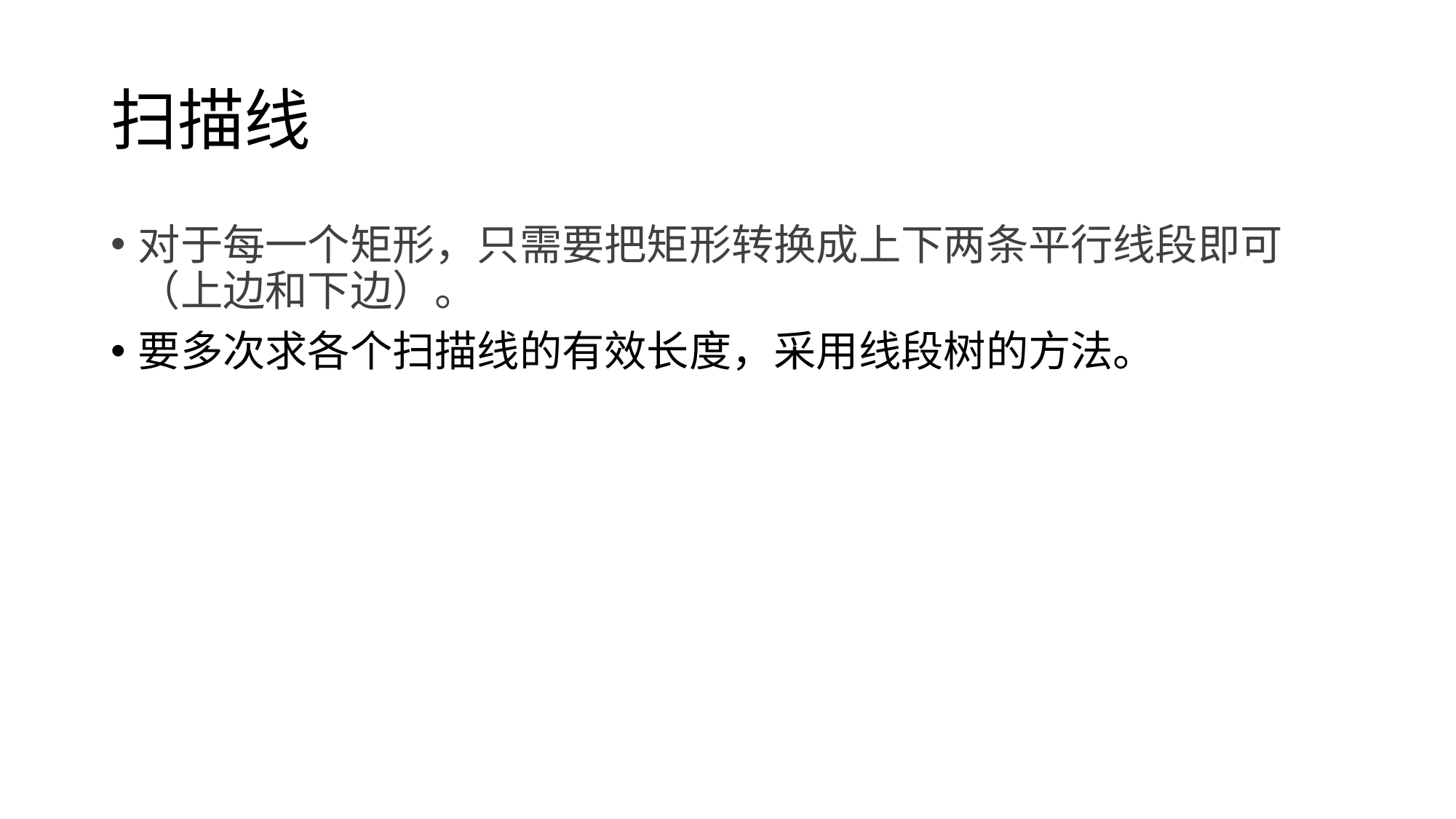

# 扫描线
对于每一个矩形，只需要把矩形转换成上下两条平行线段即可（上边和下边）。
要多次求各个扫描线的有效长度，采用线段树的方法。